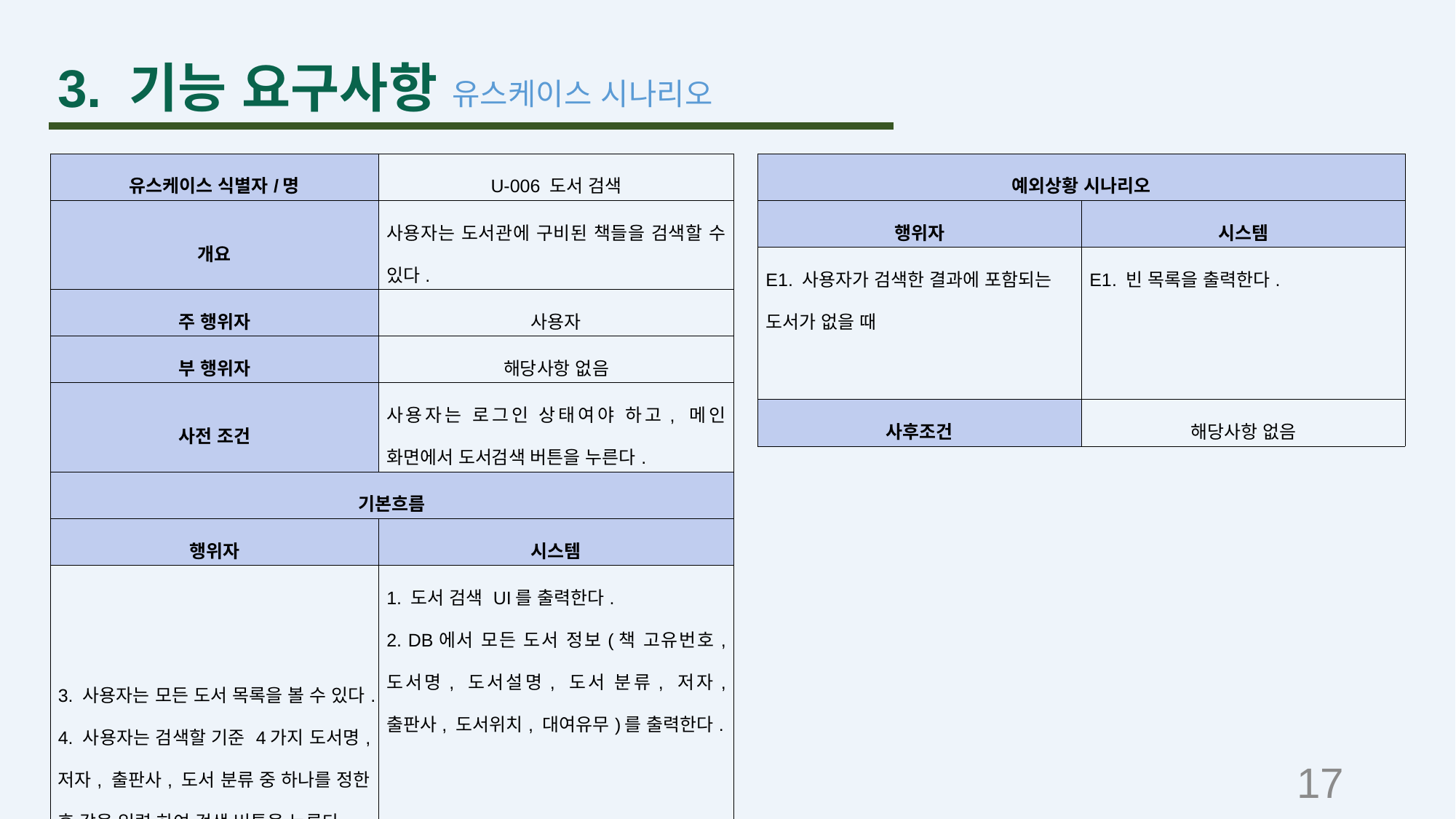

3. 기능 요구사항
유스케이스 시나리오

| 유스케이스 식별자/명 | U-006 도서 검색 |
| --- | --- |
| 개요 | 사용자는 도서관에 구비된 책들을 검색할 수 있다. |
| 주 행위자 | 사용자 |
| 부 행위자 | 해당사항 없음 |
| 사전 조건 | 사용자는 로그인 상태여야 하고, 메인 화면에서 도서검색 버튼을 누른다. |
| 기본흐름 |  |
| 행위자 | 시스템 |
| 3. 사용자는 모든 도서 목록을 볼 수 있다. 4. 사용자는 검색할 기준 4가지 도서명, 저자, 출판사, 도서 분류 중 하나를 정한 후 값을 입력 하여 검색 버튼을 누른다. | 1. 도서 검색 UI를 출력한다. 2. DB에서 모든 도서 정보(책 고유번호, 도서명, 도서설명, 도서 분류, 저자, 출판사, 도서위치, 대여유무)를 출력한다.     5. 사용자가 검색한 결과에 포함되는 도서를 출력한다. |
| 예외상황 시나리오 |  |
| --- | --- |
| 행위자 | 시스템 |
| E1. 사용자가 검색한 결과에 포함되는 도서가 없을 때 | E1. 빈 목록을 출력한다. |
| 사후조건 | 해당사항 없음 |
17